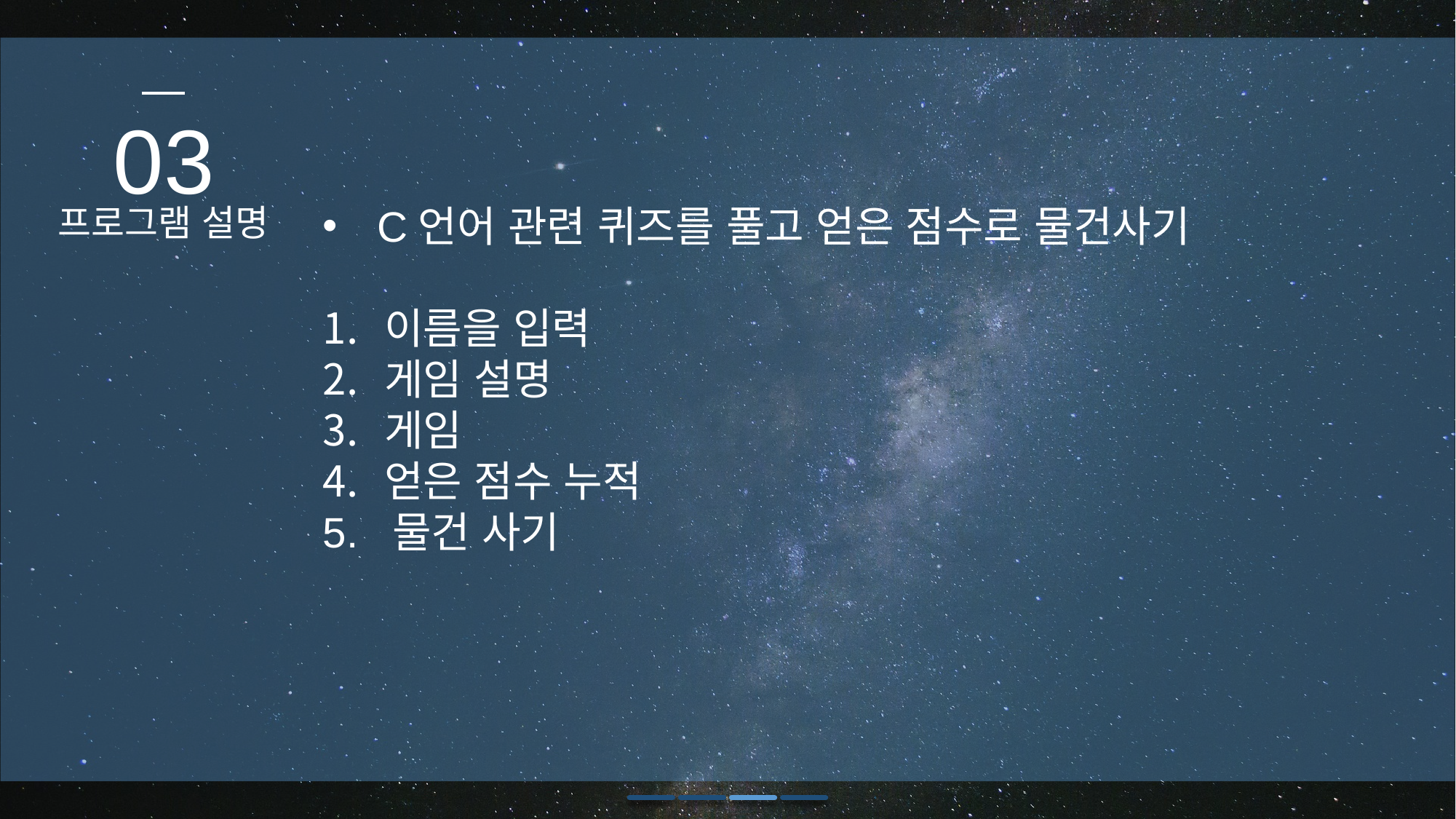

03
프로그램 설명
C언어 관련 퀴즈를 풀고 얻은 점수로 물건사기

이름을 입력
게임 설명
게임
얻은 점수 누적
5.  물건 사기